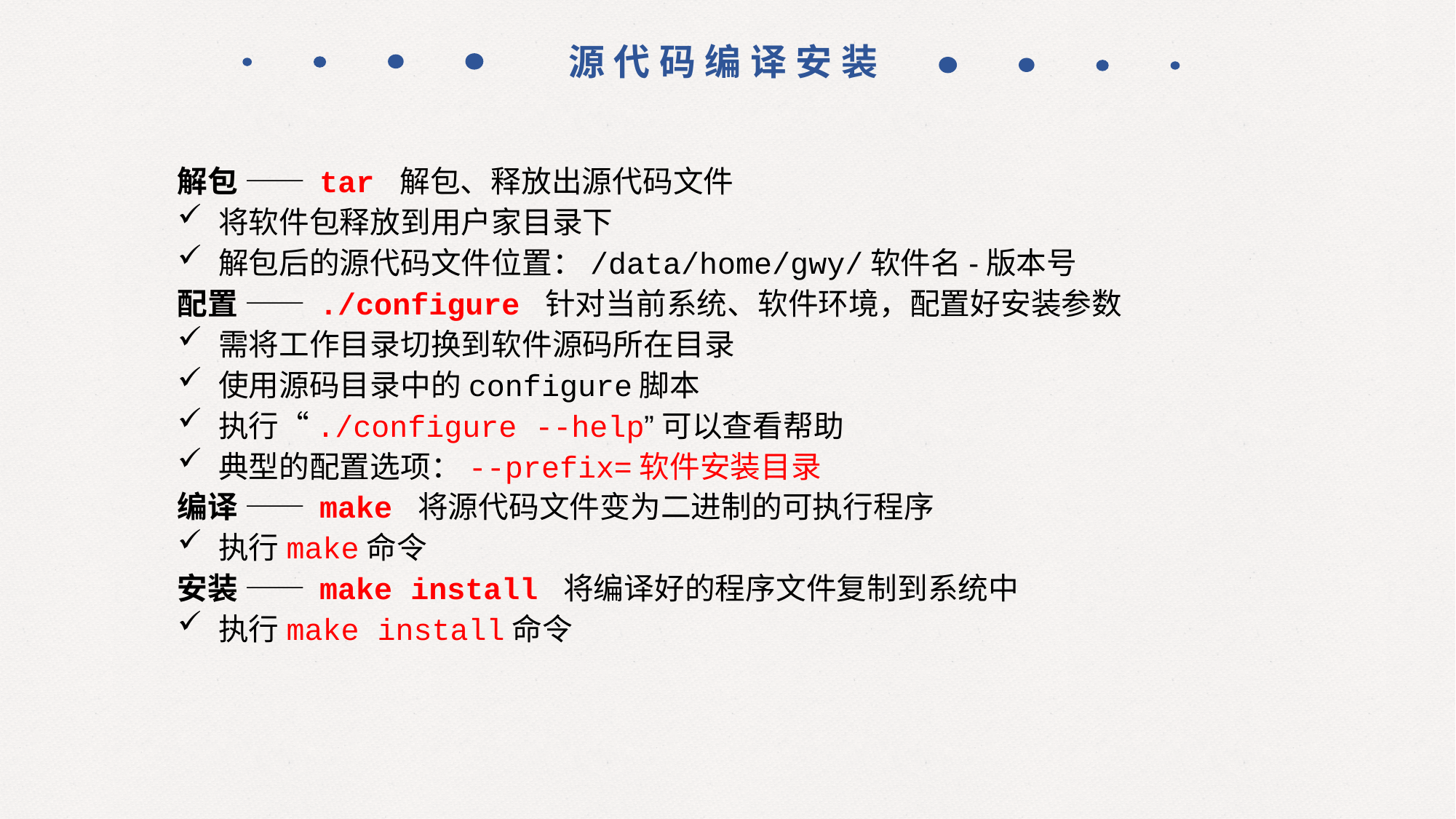

源代码编译安装

解包 —— tar 解包、释放出源代码文件
将软件包释放到用户家目录下
解包后的源代码文件位置：/data/home/gwy/软件名-版本号
配置 —— ./configure 针对当前系统、软件环境，配置好安装参数
需将工作目录切换到软件源码所在目录
使用源码目录中的configure脚本
执行“./configure --help”可以查看帮助
典型的配置选项：--prefix=软件安装目录
编译 —— make 将源代码文件变为二进制的可执行程序
执行make命令
安装 —— make install 将编译好的程序文件复制到系统中
执行make install命令